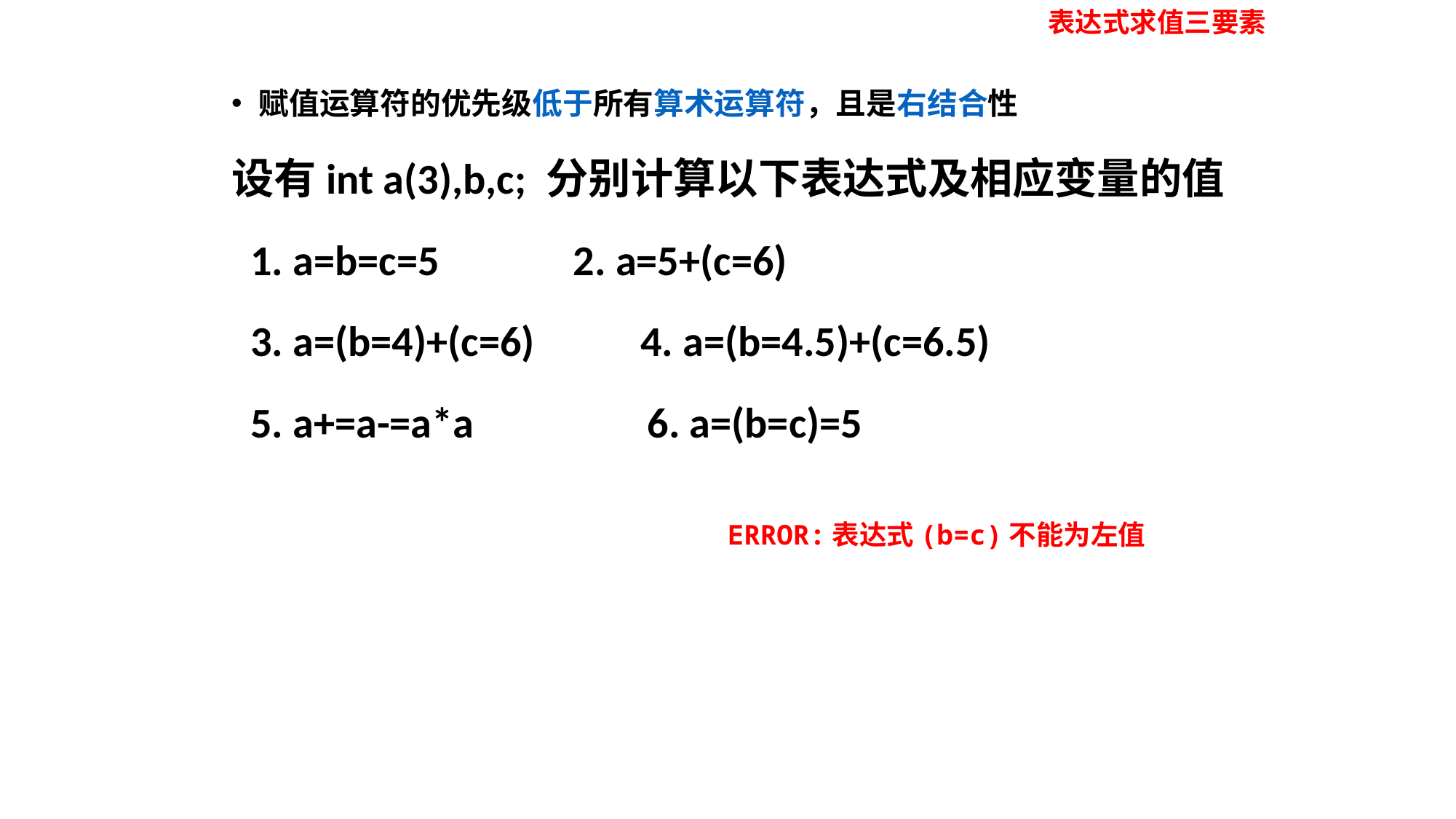

表达式求值三要素
赋值运算符的优先级低于所有算术运算符，且是右结合性
设有int a(3),b,c; 分别计算以下表达式及相应变量的值
  1. a=b=c=5  	          2. a=5+(c=6)
  3. a=(b=4)+(c=6)           4. a=(b=4.5)+(c=6.5)
  5. a+=a-=a*a                  6. a=(b=c)=5

ERROR:表达式(b=c)不能为左值